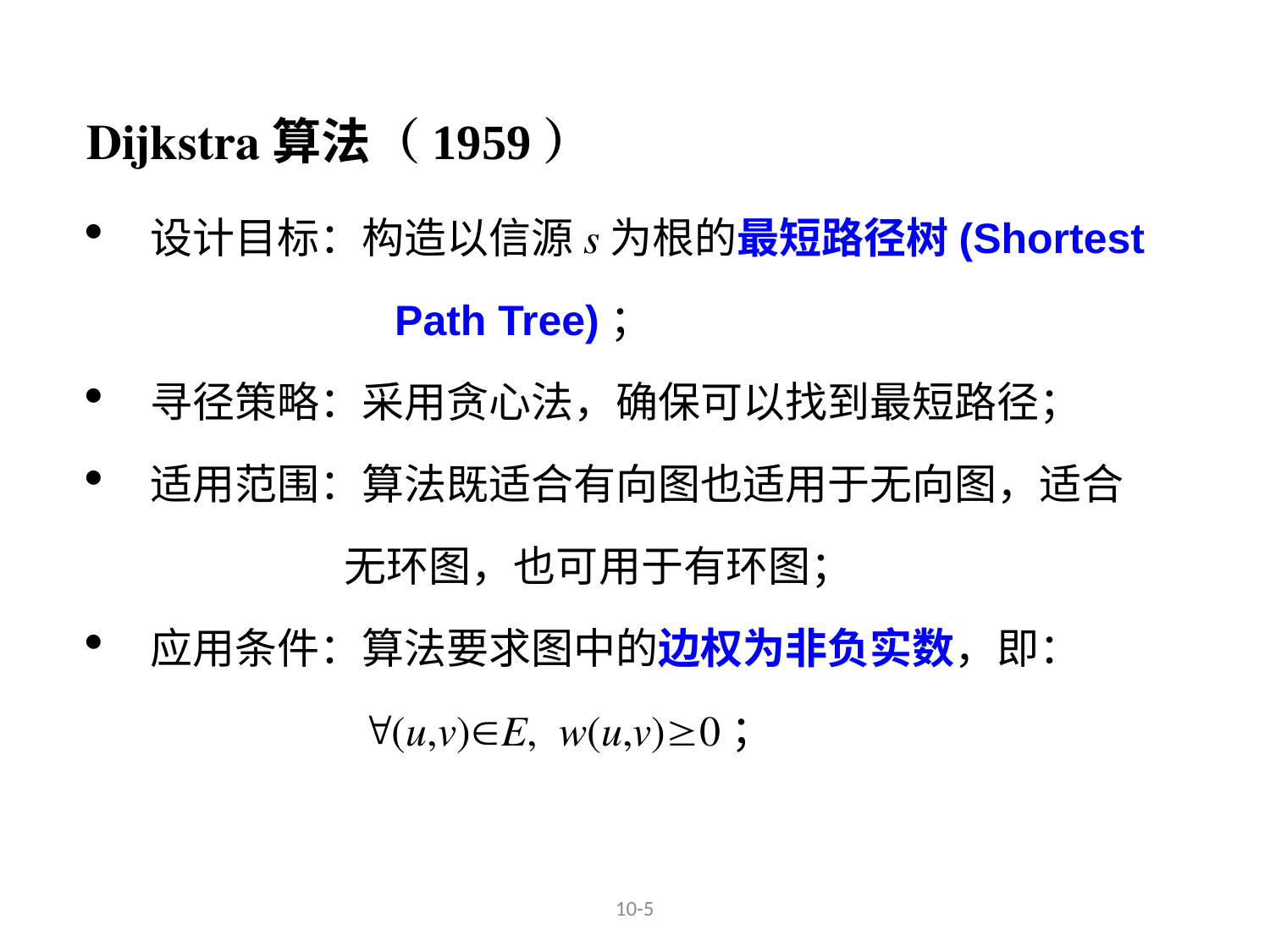

Dijkstra算法（1959）
设计目标：构造以信源s为根的最短路径树(Shortest
                          Path Tree)；
寻径策略：采用贪心法，确保可以找到最短路径；
适用范围：算法既适合有向图也适用于无向图，适合
                          无环图，也可用于有环图；
应用条件：算法要求图中的边权为非负实数，即：
       		  ∀(u,v)∈E,  w(u,v)≥0；

10-5